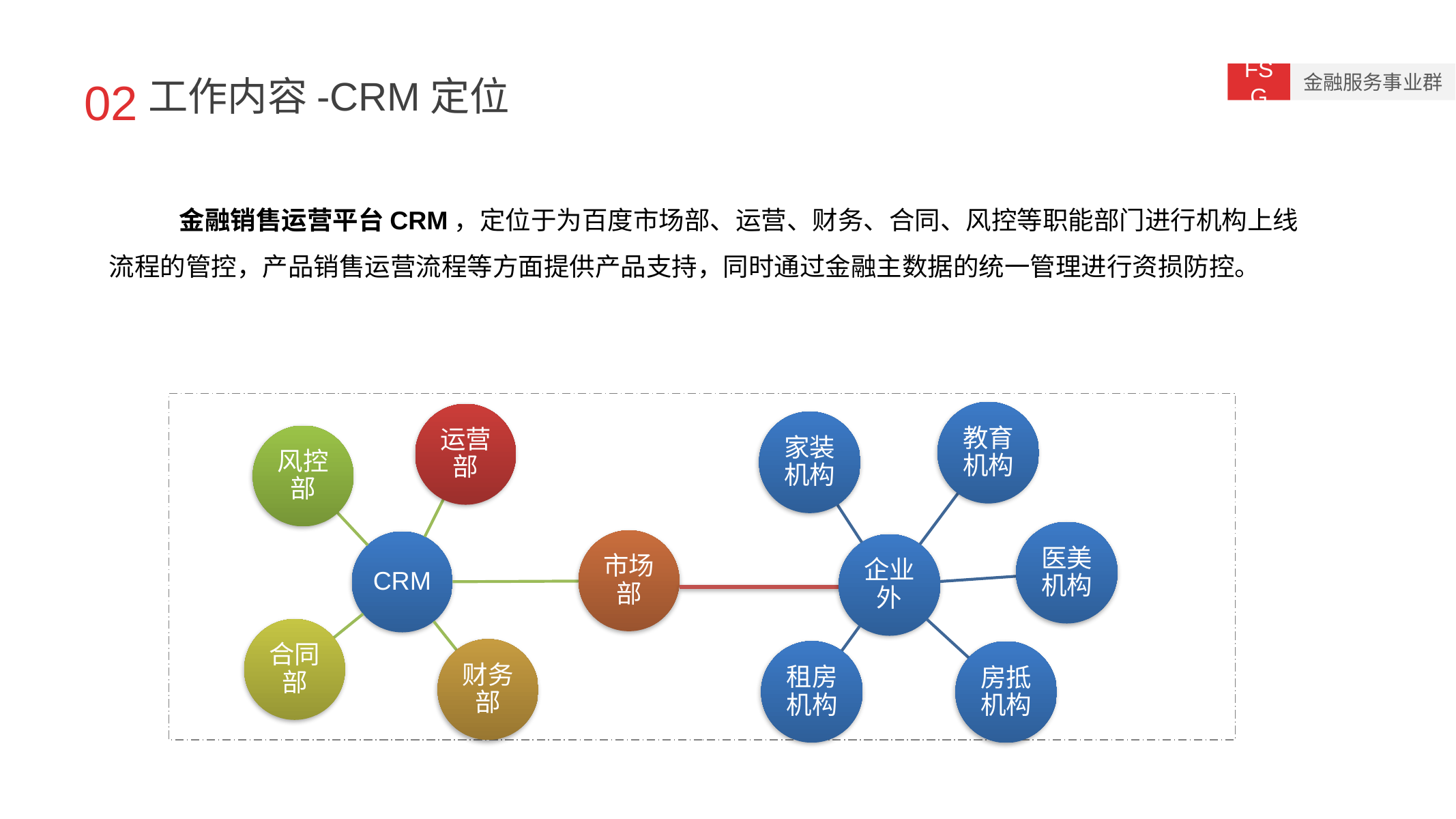

02
工作内容-CRM定位
           金融销售运营平台CRM，定位于为百度市场部、运营、财务、合同、风控等职能部门进行机构上线流程的管控，产品销售运营流程等方面提供产品支持，同时通过金融主数据的统一管理进行资损防控。

CRM

运营部

市场部

财务部

合同部

风控部
企业外

教育机构

医美机构

房抵机构

租房机构

家装机构